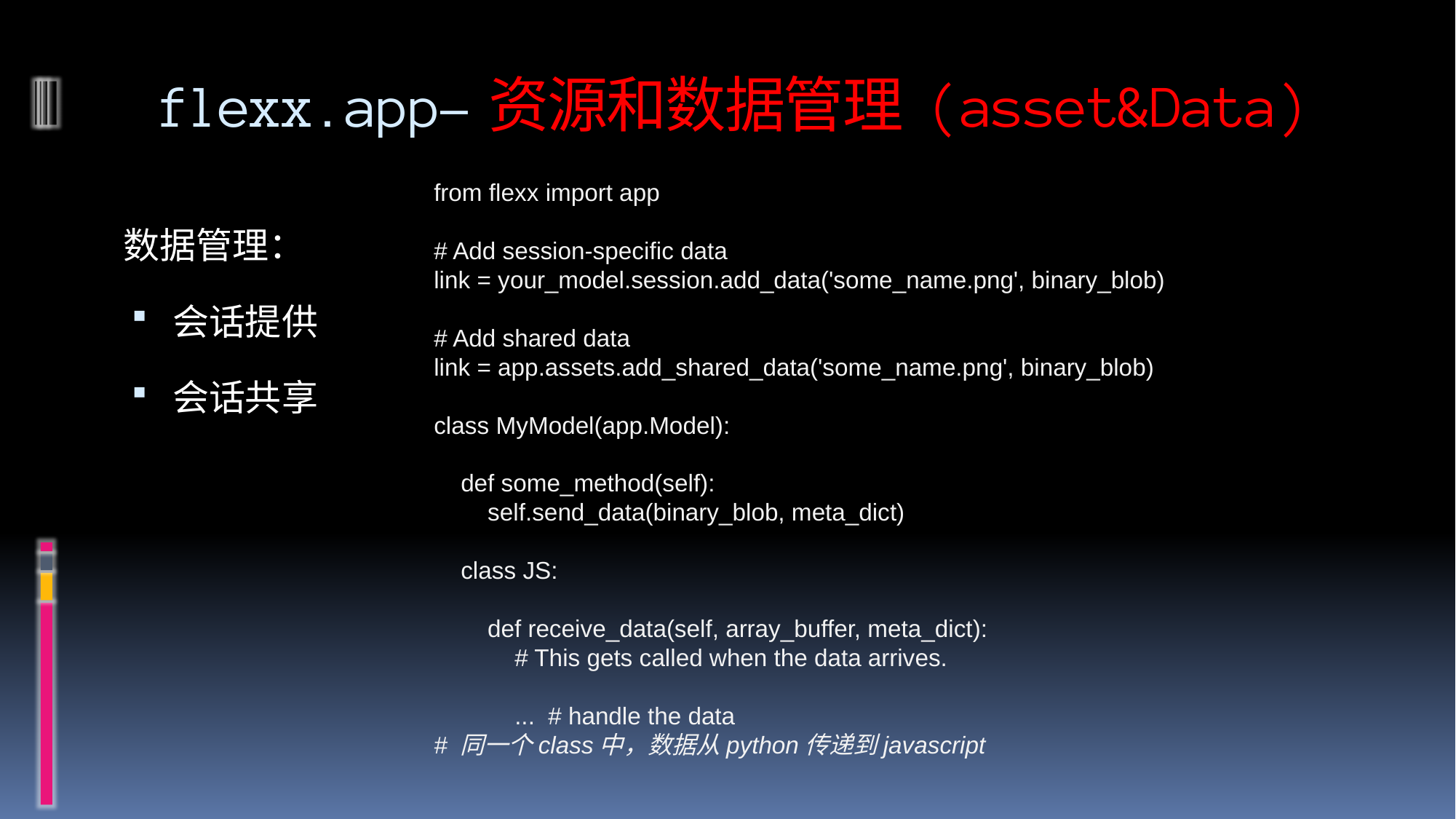

# flexx.app-资源和数据管理 (asset&Data)
from flexx import app

# Add session-specific data
link = your_model.session.add_data('some_name.png', binary_blob)

# Add shared data
link = app.assets.add_shared_data('some_name.png', binary_blob)

class MyModel(app.Model):

    def some_method(self):
        self.send_data(binary_blob, meta_dict)

    class JS:

        def receive_data(self, array_buffer, meta_dict):
            # This gets called when the data arrives.

            ...  # handle the data
# 同一个class中，数据从python传递到javascript
数据管理：
会话提供
会话共享